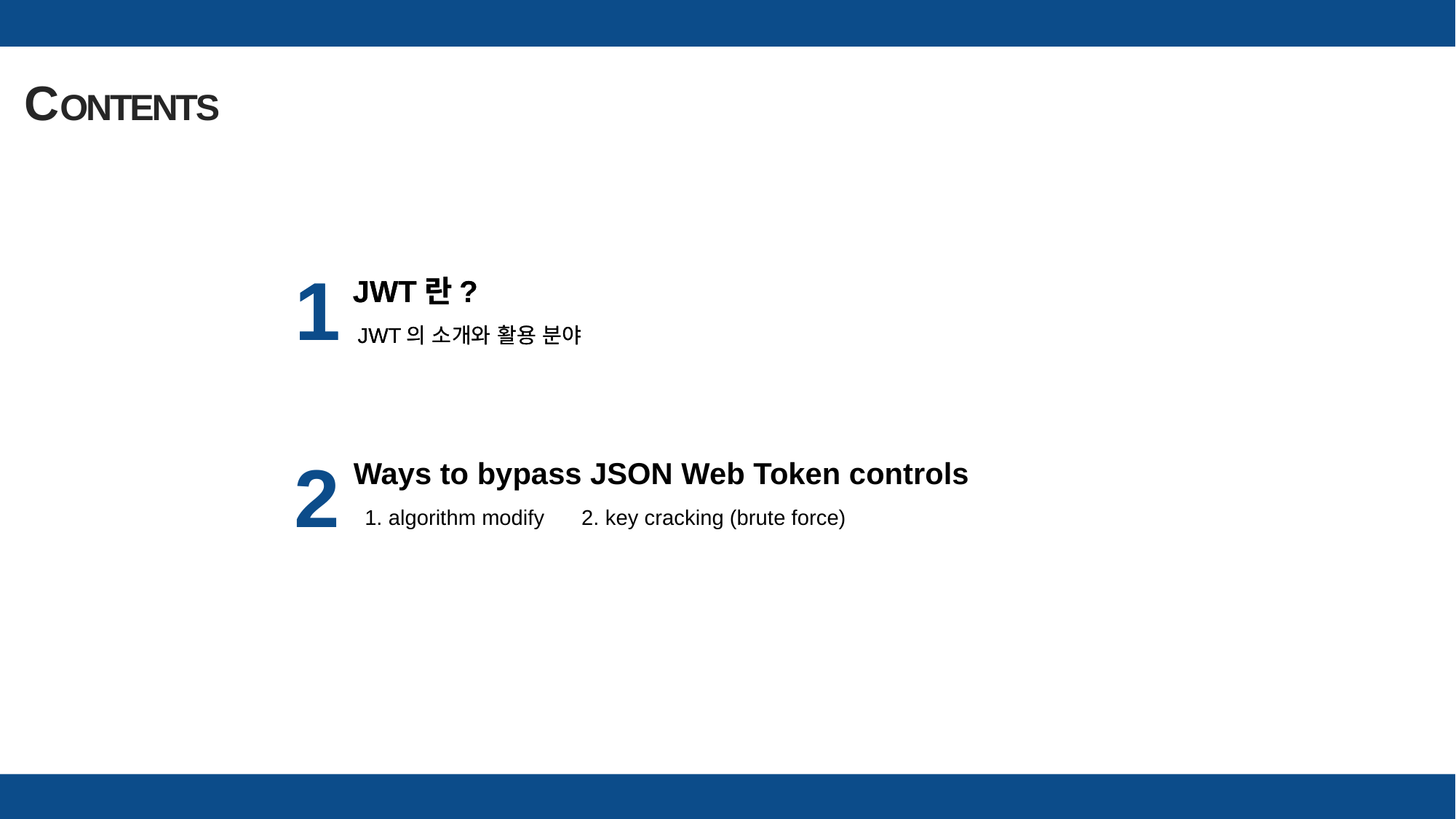

CONTENTS
1
JWT란?

JWT의 소개와 활용 분야
2
Ways to bypass JSON Web Token controls
1. algorithm modify
2. key cracking (brute force)
1
JWT란?
JWT의 소개와 활용 분야